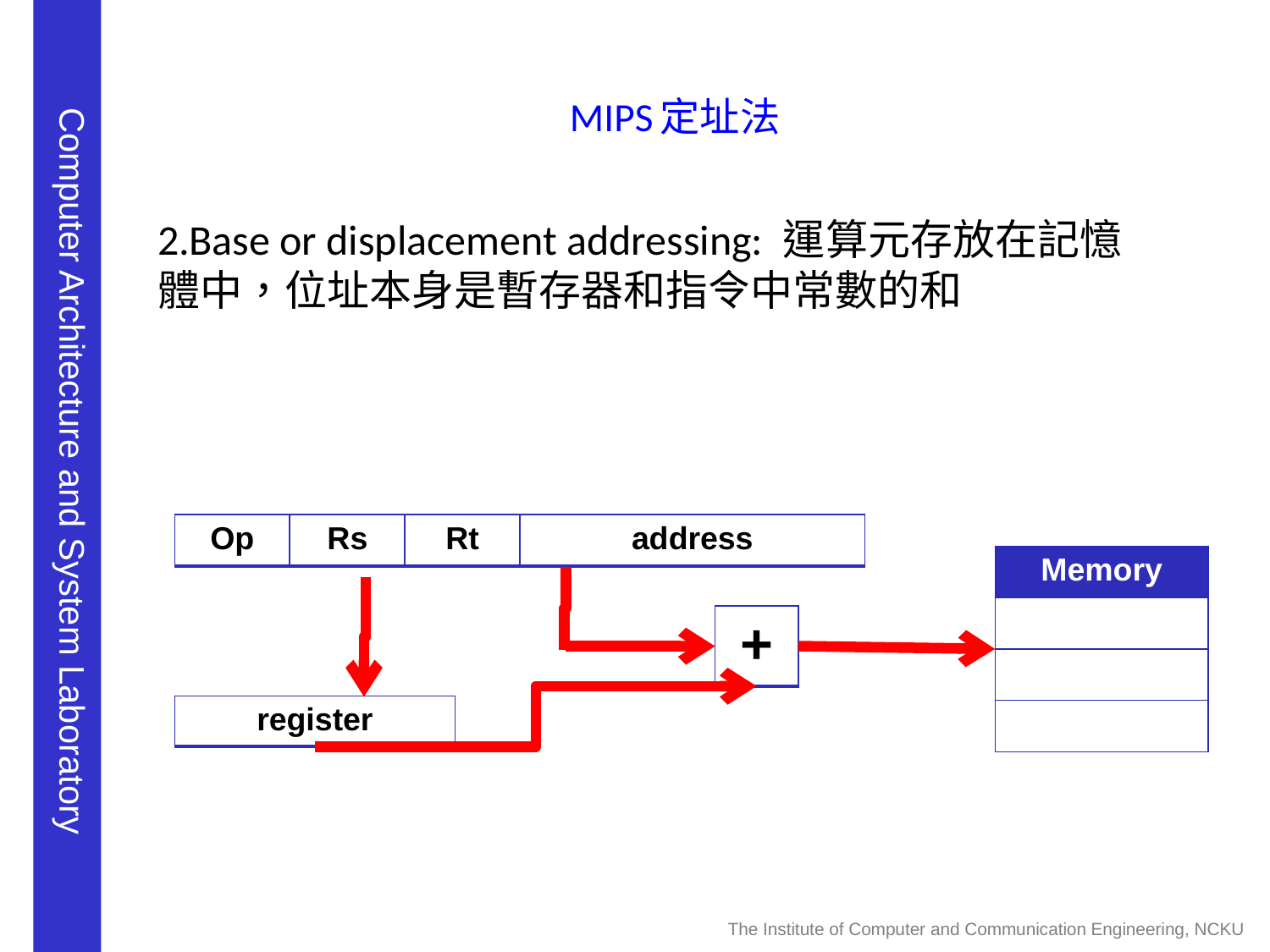

# MIPS定址法
2.Base or displacement addressing: 運算元存放在記憶體中，位址本身是暫存器和指令中常數的和

| Op | Rs | Rt | address |
| --- | --- | --- | --- |
| Memory |
| --- |
|  |
|  |
|  |
| + |
| --- |
| register |
| --- |